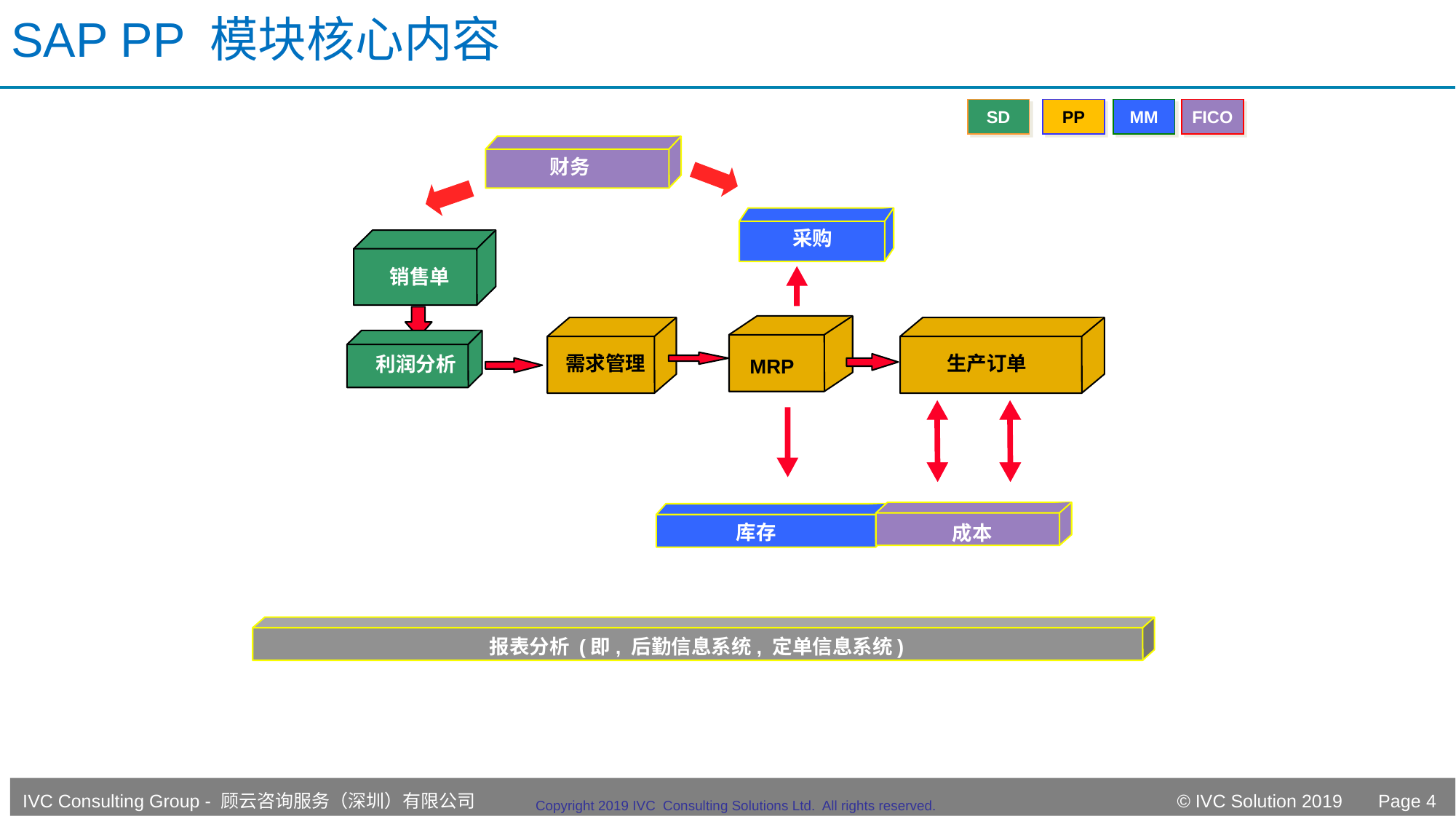

# SAP PP 模块核心内容
SD
PP
MM
FICO

财务

采购

销售单

  需求管理
生产订单
利润分析

MRP

预测

库存
成本

报表分析 (即, 后勤信息系统, 定单信息系统)